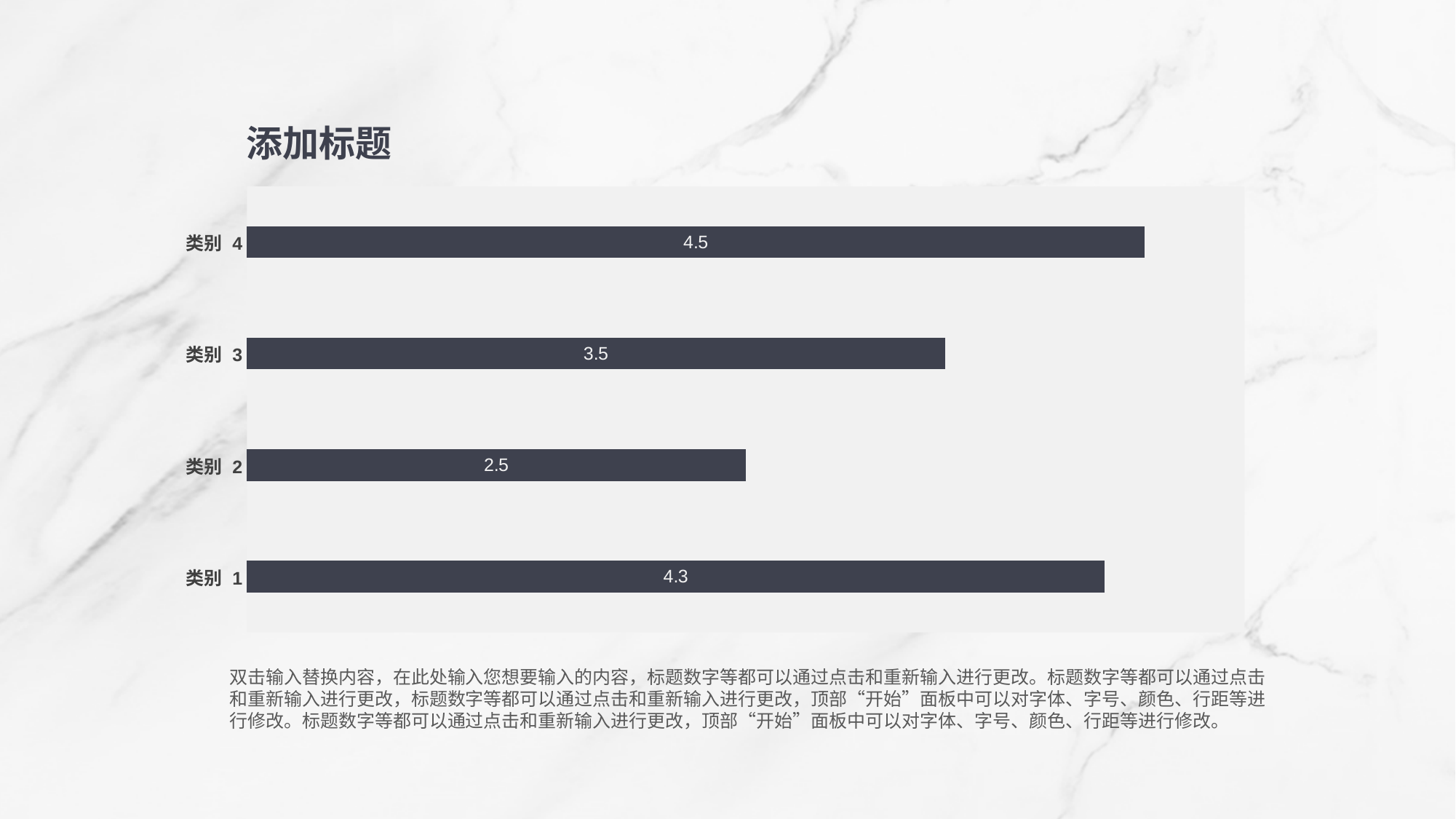

添加标题

### Chart

| Category | 系列 1 |
|---|---|
| 类别 1 | 4.3 |
| 类别 2 | 2.5 |
| 类别 3 | 3.5 |
| 类别 4 | 4.5 |
双击输入替换内容，在此处输入您想要输入的内容，标题数字等都可以通过点击和重新输入进行更改。标题数字等都可以通过点击和重新输入进行更改，标题数字等都可以通过点击和重新输入进行更改，顶部“开始”面板中可以对字体、字号、颜色、行距等进行修改。标题数字等都可以通过点击和重新输入进行更改，顶部“开始”面板中可以对字体、字号、颜色、行距等进行修改。